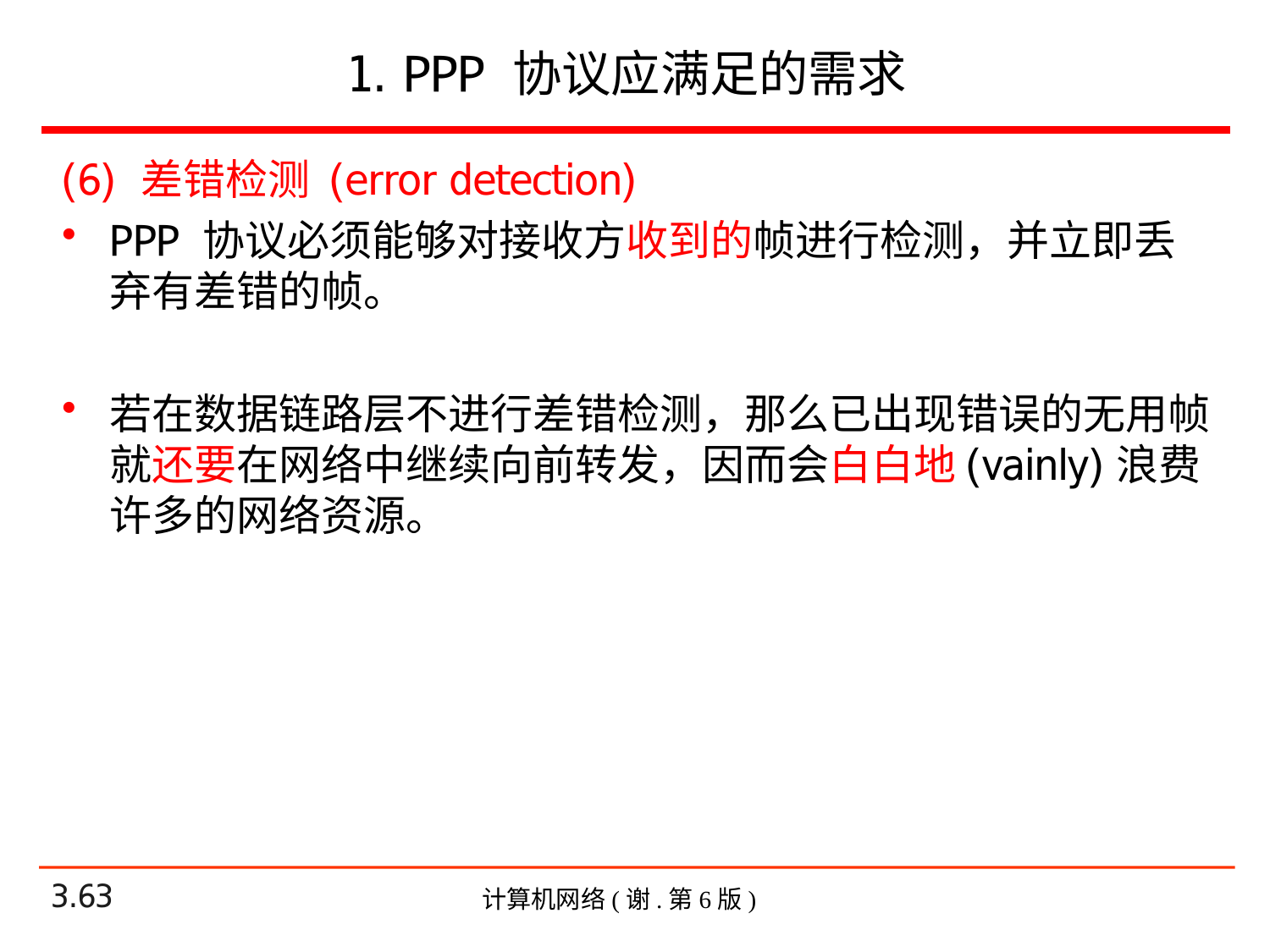

# 1. PPP 协议应满足的需求
(6) 差错检测 (error detection)
PPP 协议必须能够对接收方收到的帧进行检测，并立即丢弃有差错的帧。

若在数据链路层不进行差错检测，那么已出现错误的无用帧就还要在网络中继续向前转发，因而会白白地(vainly)浪费许多的网络资源。